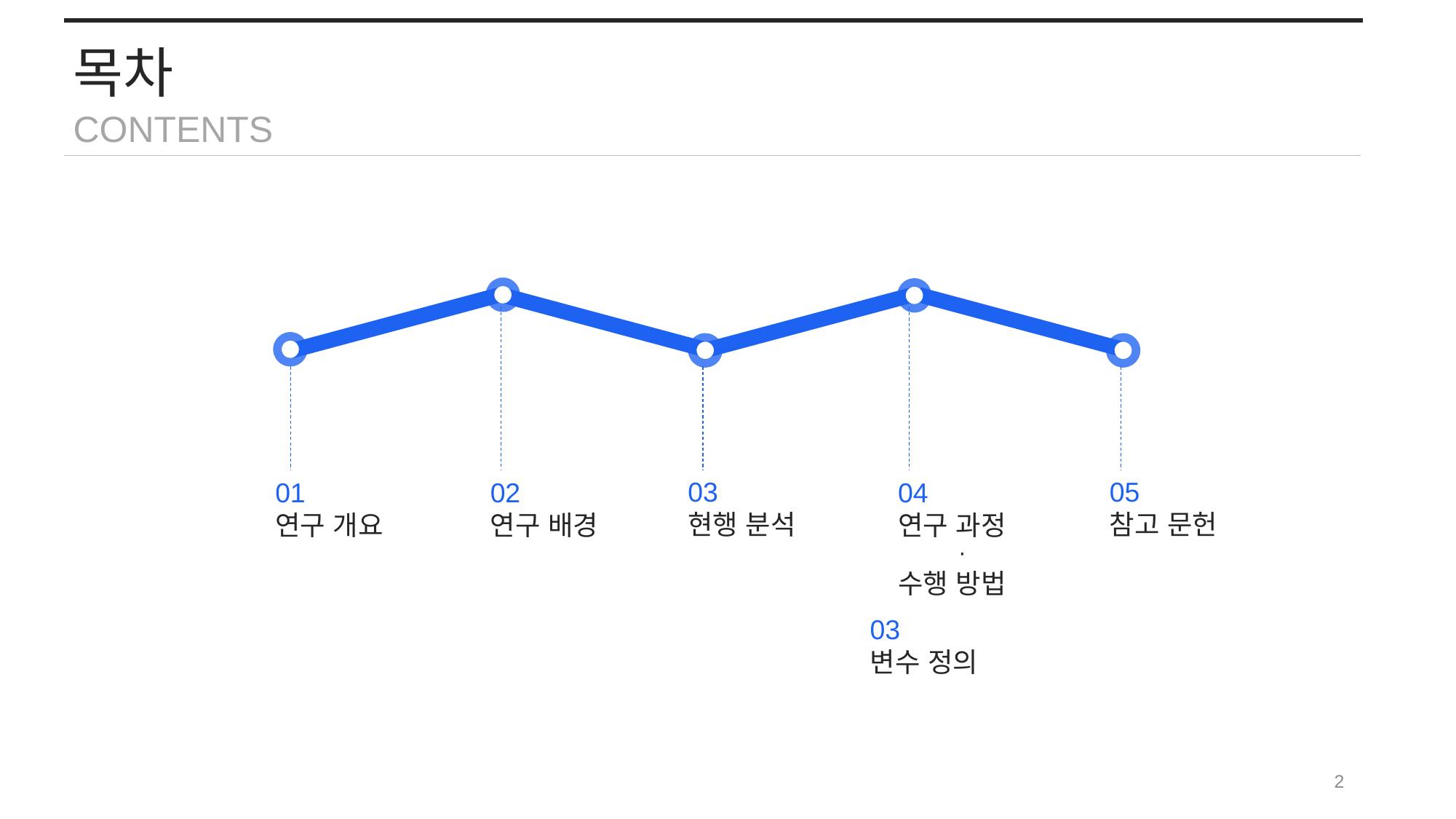

목차
CONTENTS

03
현행 분석
05
참고 문헌
01
연구 개요
02
연구 배경
04
연구 과정
⋅
수행 방법
03
변수 정의
2